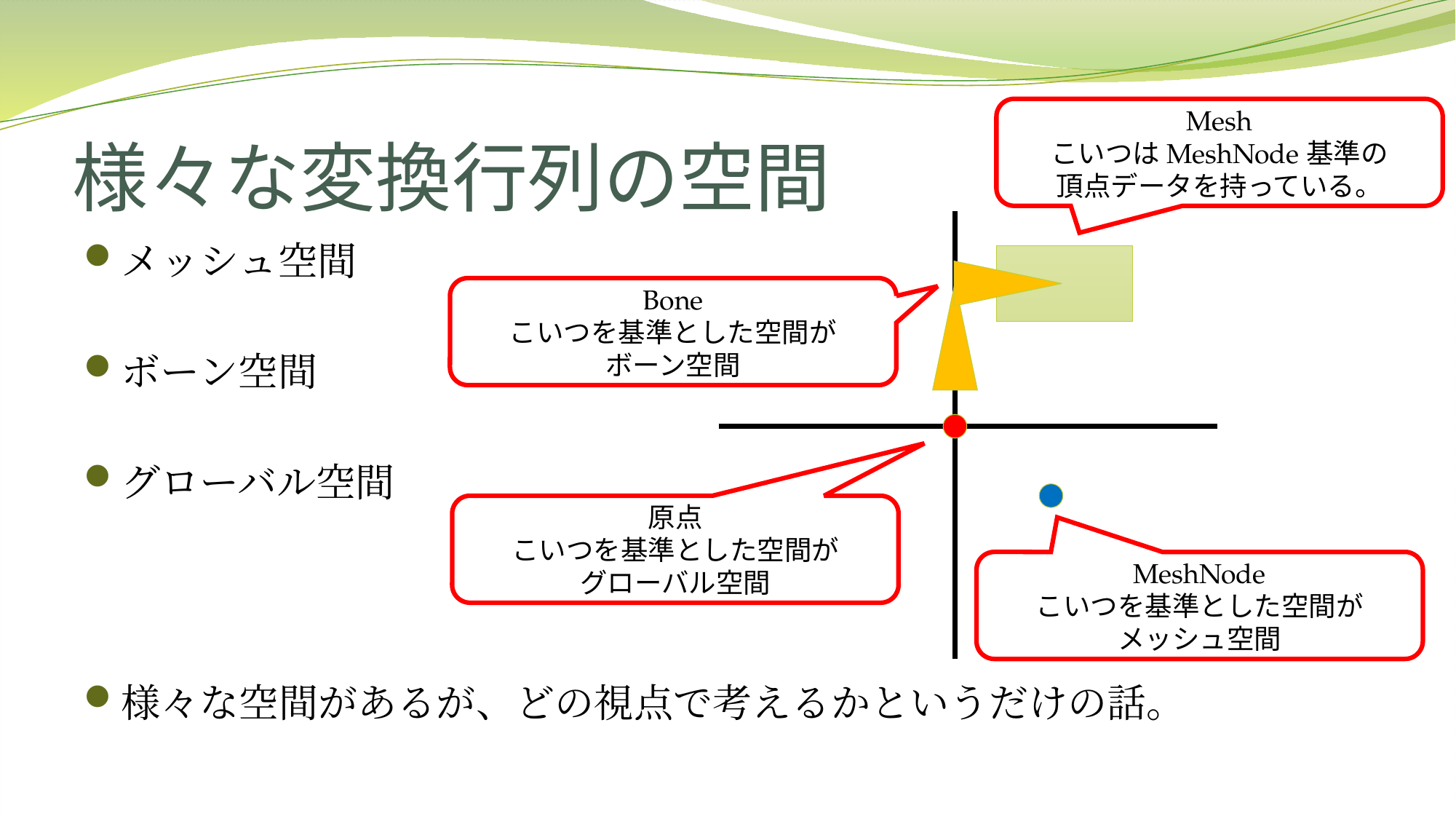

# 様々な変換行列の空間
Mesh
こいつはMeshNode基準の
頂点データを持っている。

メッシュ空間

ボーン空間

グローバル空間

様々な空間があるが、どの視点で考えるかというだけの話。

Bone
こいつを基準とした空間が
ボーン空間

原点
こいつを基準とした空間が
グローバル空間
MeshNode
こいつを基準とした空間が
メッシュ空間